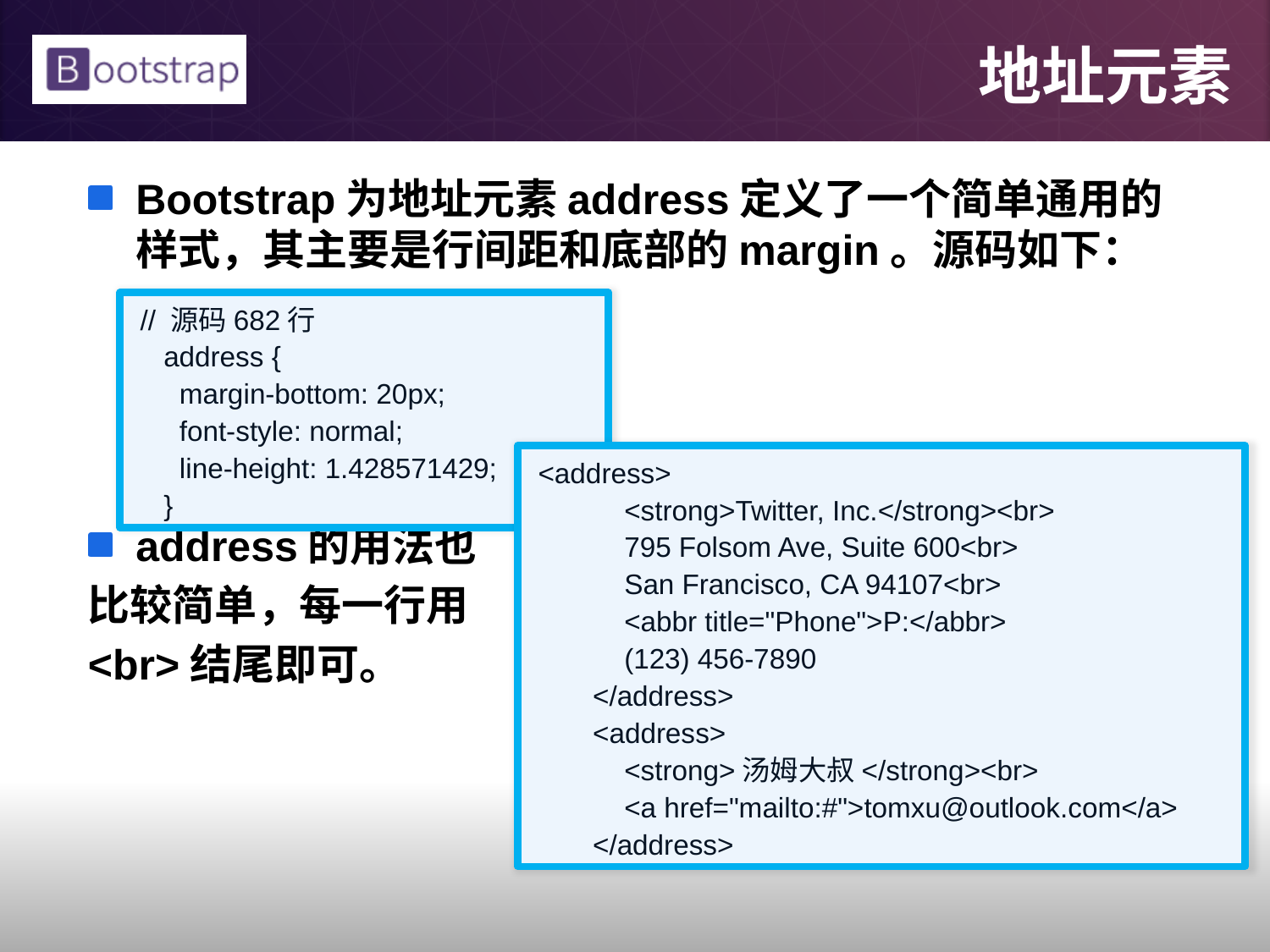

# 地址元素
Bootstrap为地址元素address定义了一个简单通用的样式，其主要是行间距和底部的margin。源码如下：

address的用法也
比较简单，每一行用
<br>结尾即可。
 // 源码682行
    address {
      margin-bottom: 20px;
      font-style: normal;
      line-height: 1.428571429;
    }
 <address>
            <strong>Twitter, Inc.</strong><br>
            795 Folsom Ave, Suite 600<br>
            San Francisco, CA 94107<br>
            <abbr title="Phone">P:</abbr>
            (123) 456-7890
        </address>
        <address>
            <strong>汤姆大叔</strong><br>
            <a href="mailto:#">tomxu@outlook.com</a>
        </address>